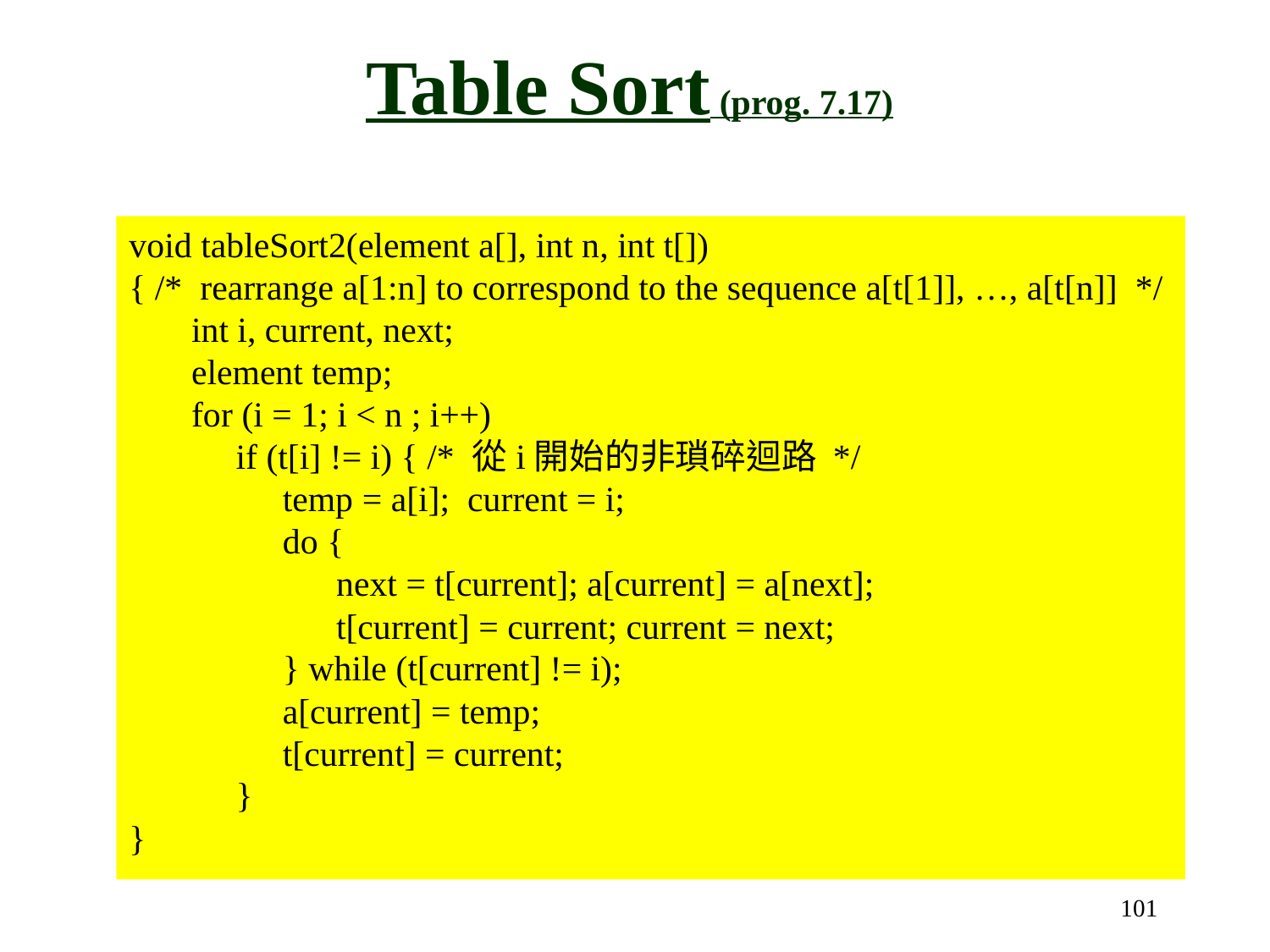

Table Sort (prog. 7.17)
void tableSort2(element a[], int n, int t[])
{ /*  rearrange a[1:n] to correspond to the sequence a[t[1]], …, a[t[n]]  */
       int i, current, next;
       element temp;
       for (i = 1; i < n ; i++)
            if (t[i] != i) { /* 從i開始的非瑣碎迴路 */
	   temp = a[i];  current = i;
	   do {
	         next = t[current]; a[current] = a[next];
	         t[current] = current; current = next;
	   } while (t[current] != i);
	   a[current] = temp;
	   t[current] = current;
            }
}
101